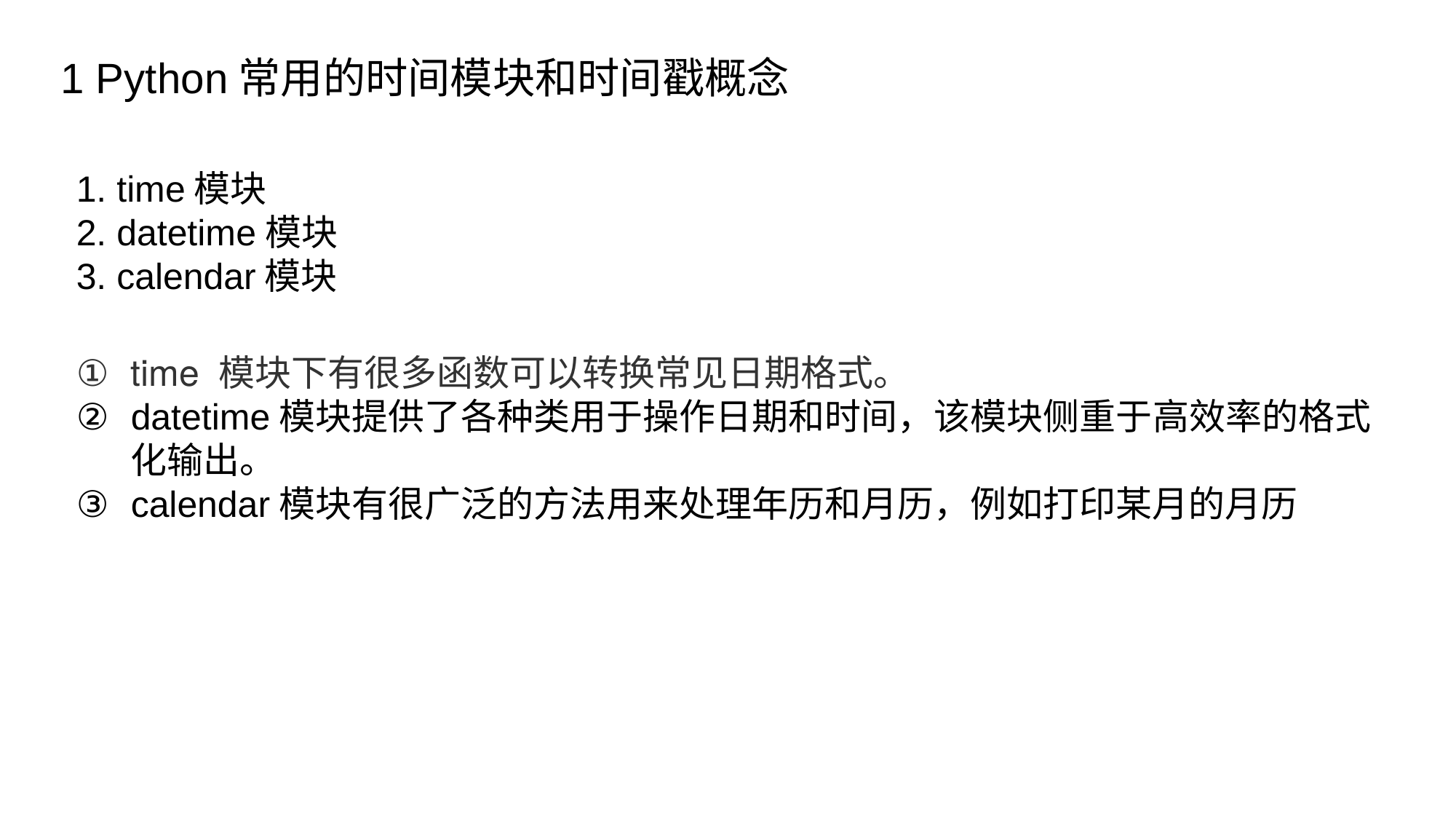

1 Python常用的时间模块和时间戳概念
1. time模块
2. datetime模块
3. calendar模块
time 模块下有很多函数可以转换常见日期格式。
datetime模块提供了各种类用于操作日期和时间，该模块侧重于高效率的格式化输出。
calendar模块有很广泛的方法用来处理年历和月历，例如打印某月的月历